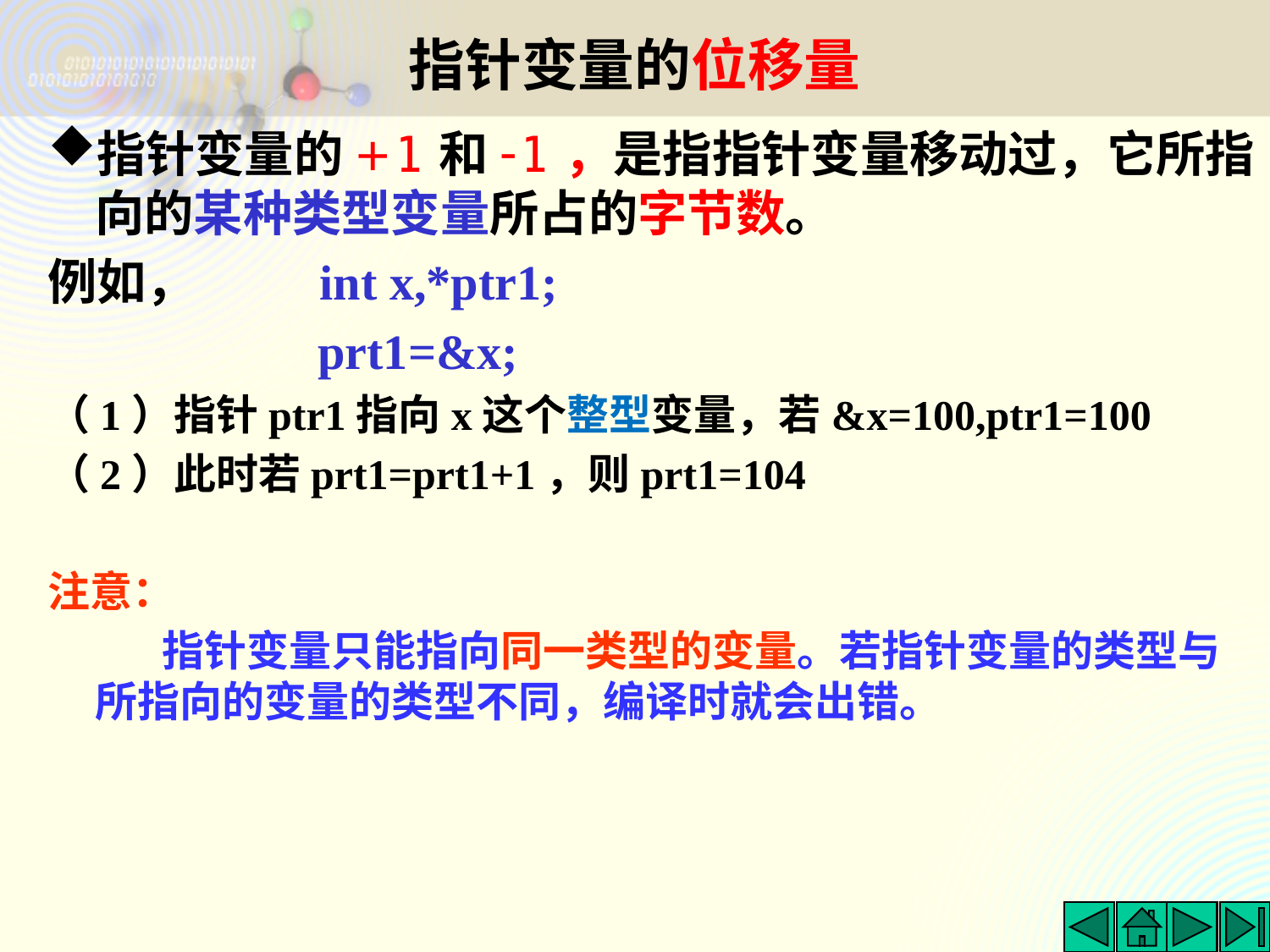

# 指针变量的位移量
指针变量的+1和-1，是指指针变量移动过，它所指向的某种类型变量所占的字节数。
例如，          int x,*ptr1;
                      prt1=&x;
（1）指针ptr1指向x这个整型变量，若&x=100,ptr1=100
（2）此时若prt1=prt1+1，则prt1=104

注意：
           指针变量只能指向同一类型的变量。若指针变量的类型与所指向的变量的类型不同，编译时就会出错。